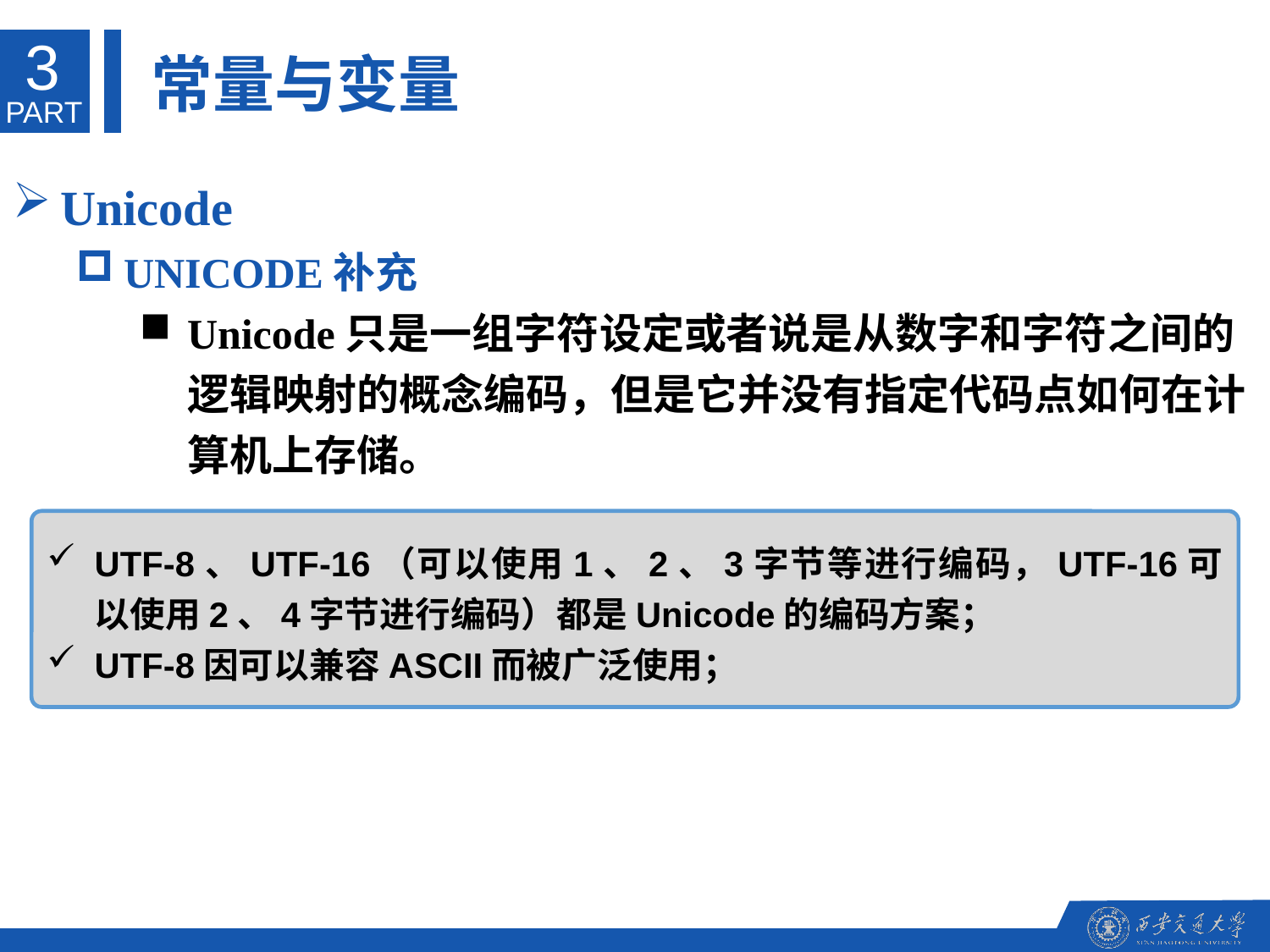

3
常量与变量
PART
Unicode
UNICODE补充
Unicode只是一组字符设定或者说是从数字和字符之间的逻辑映射的概念编码，但是它并没有指定代码点如何在计算机上存储。

UTF-8、UTF-16（可以使用1、2、3字节等进行编码，UTF-16可以使用2、4字节进行编码）都是Unicode的编码方案；
UTF-8因可以兼容ASCII而被广泛使用；